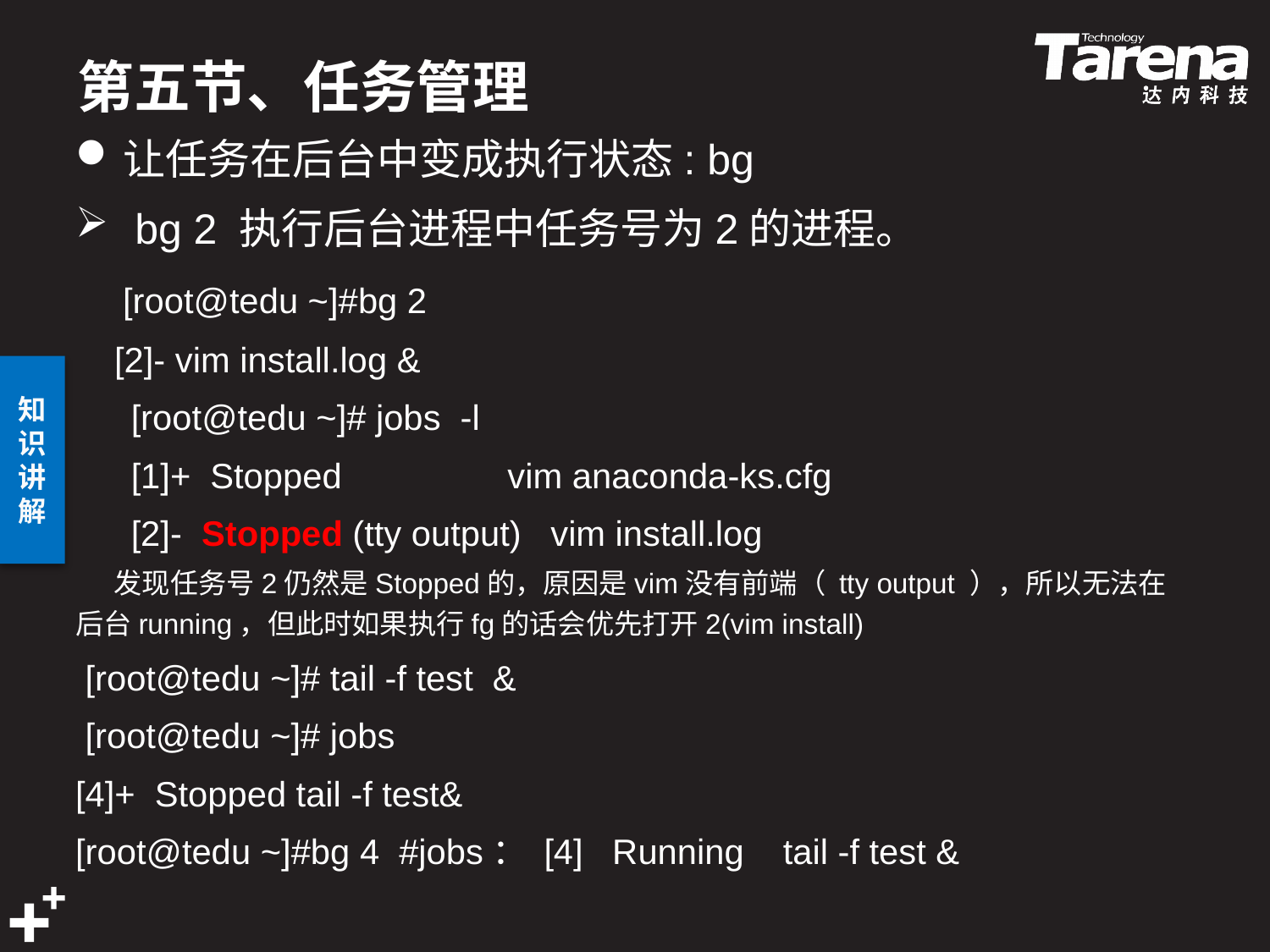

# 第五节、任务管理
让任务在后台中变成执行状态: bg
 bg 2 执行后台进程中任务号为2的进程。
    [root@tedu ~]#bg 2
    [2]- vim install.log &
[root@tedu ~]# jobs  -l
[1]+  Stopped                 vim anaconda-ks.cfg
[2]-  Stopped (tty output)   vim install.log
     发现任务号2仍然是Stopped的，原因是vim没有前端（ tty output ），所以无法在后台running，但此时如果执行fg的话会优先打开2(vim install)
 [root@tedu ~]# tail -f test  &
 [root@tedu ~]# jobs
[4]+  Stopped tail -f test&
[root@tedu ~]#bg 4  #jobs： [4]   Running    tail -f test &